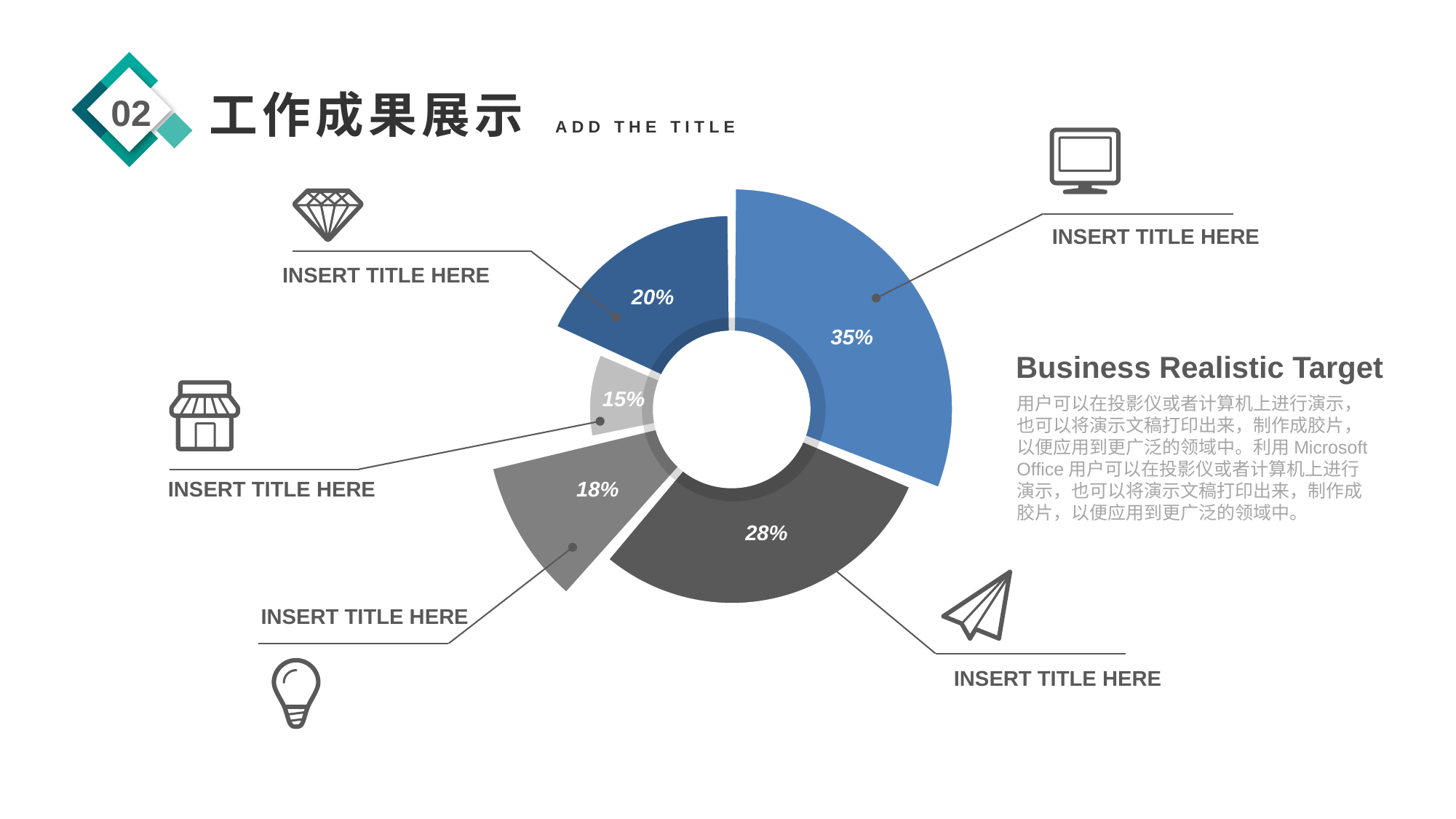

02
工作成果展示 ADD THE TITLE

20%

35%

15%
18%
28%

INSERT TITLE HERE
INSERT TITLE HERE
Business Realistic Target

用户可以在投影仪或者计算机上进行演示，也可以将演示文稿打印出来，制作成胶片，以便应用到更广泛的领域中。利用Microsoft Office用户可以在投影仪或者计算机上进行演示，也可以将演示文稿打印出来，制作成胶片，以便应用到更广泛的领域中。
INSERT TITLE HERE

INSERT TITLE HERE

INSERT TITLE HERE